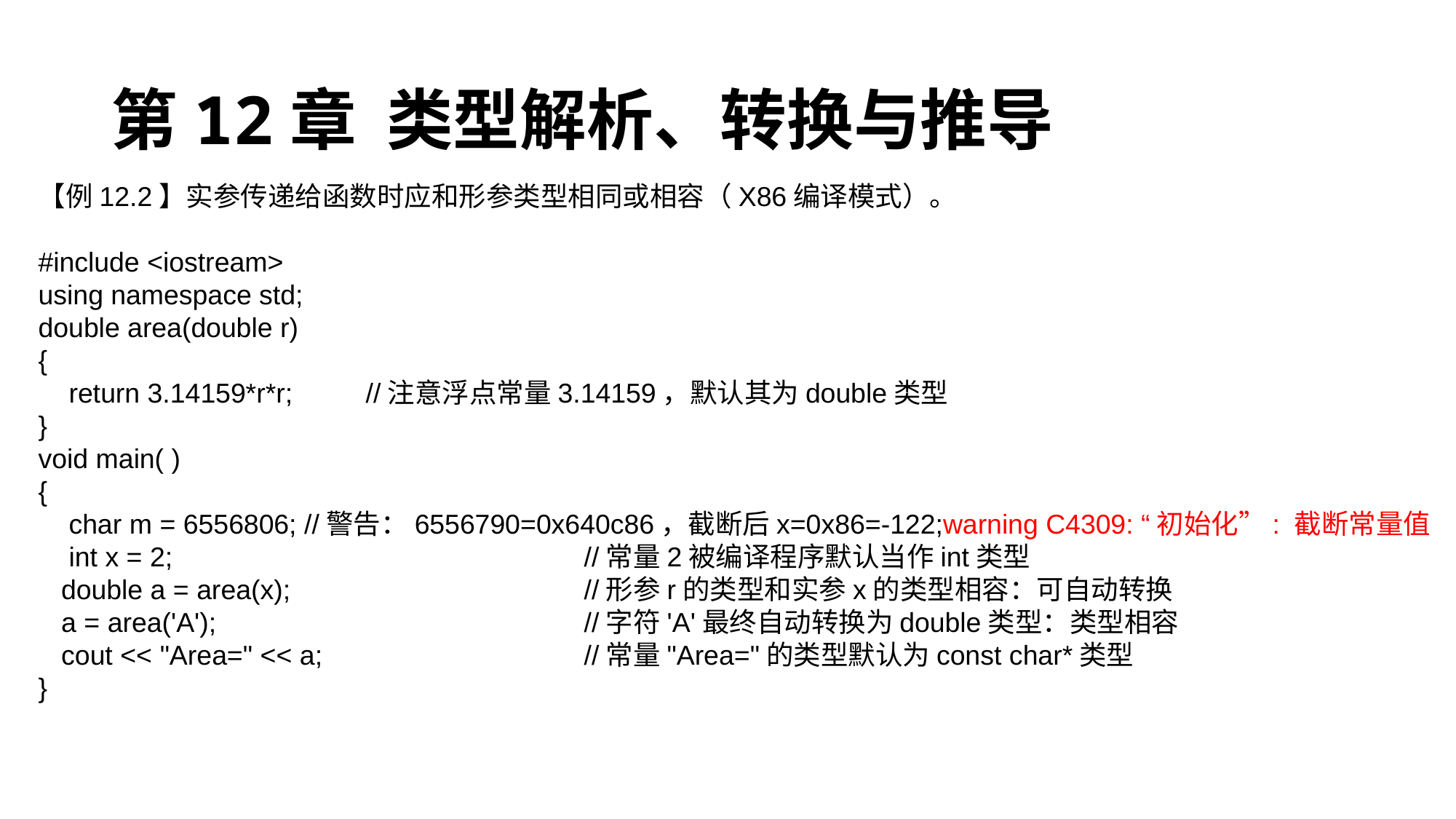

# 第12章  类型解析、转换与推导
【例12.2】实参传递给函数时应和形参类型相同或相容（X86编译模式）。

#include <iostream>
using namespace std;
double area(double r)
{
    return 3.14159*r*r;	//注意浮点常量3.14159，默认其为double类型
}
void main( )
{
    char m = 6556806; //警告：6556790=0x640c86，截断后x=0x86=-122;warning C4309: “初始化”: 截断常量值
    int x = 2; 				//常量2被编译程序默认当作int类型
   double a = area(x);		   	//形参r的类型和实参x的类型相容：可自动转换
   a = area('A');				//字符'A'最终自动转换为double类型：类型相容
   cout << "Area=" << a;			//常量"Area="的类型默认为const char*类型
}